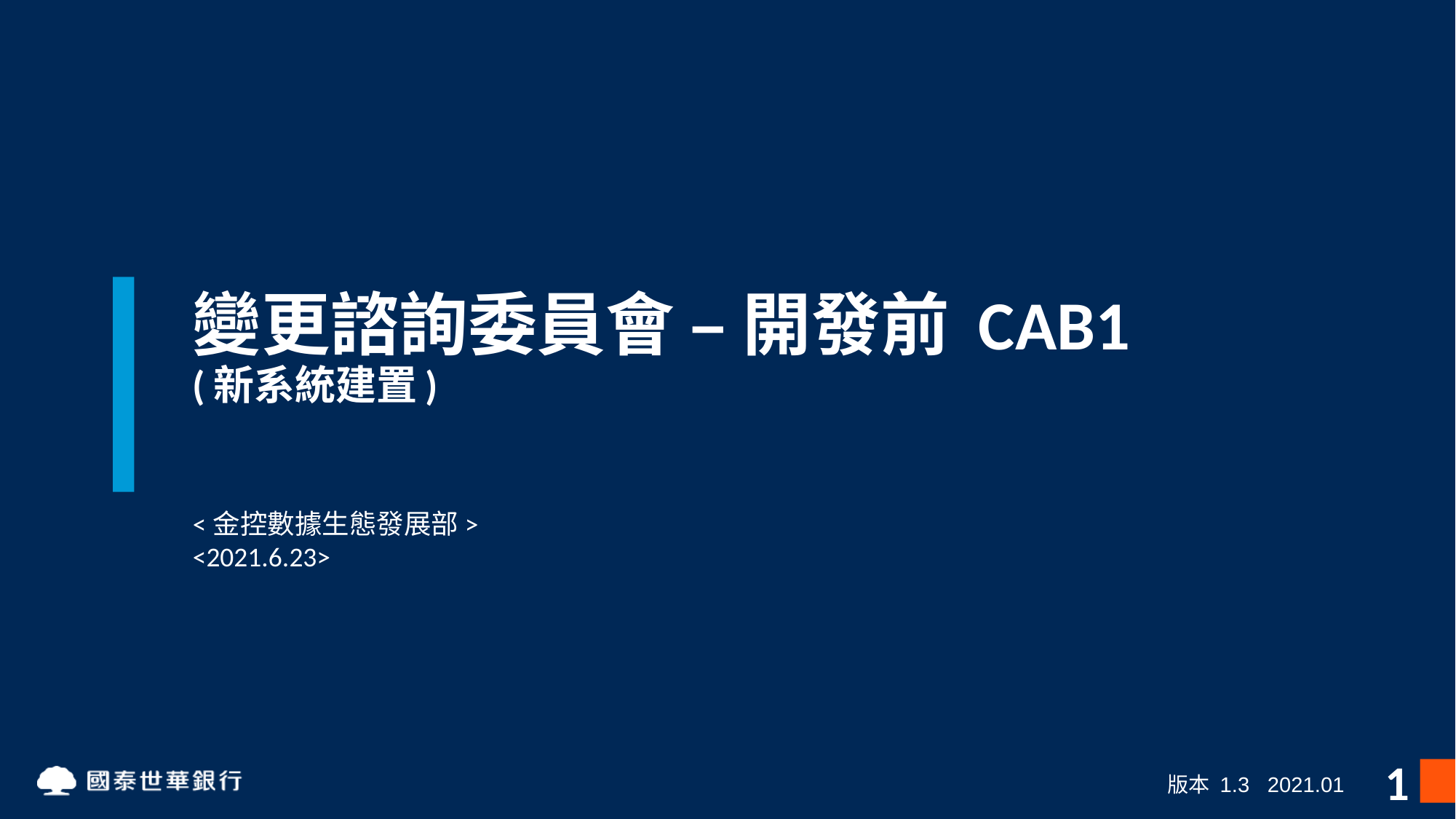

# 變更諮詢委員會 – 開發前 CAB1 (新系統建置)
<金控數據生態發展部>
<2021.6.23>
1
版本 1.3   2021.01